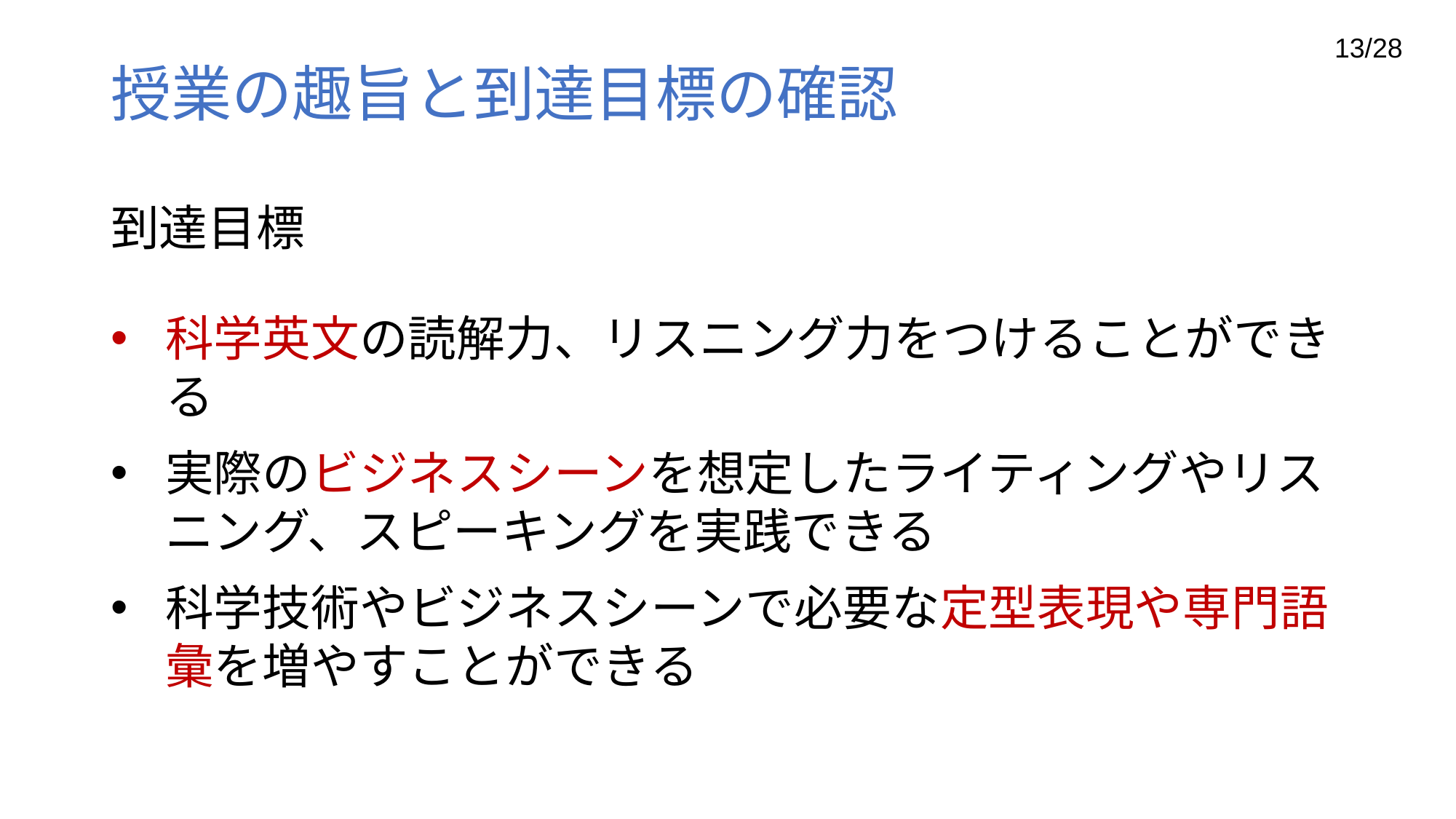

13/28
# 授業の趣旨と到達目標の確認
到達目標

科学英文の読解力、リスニング力をつけることができる
実際のビジネスシーンを想定したライティングやリスニング、スピーキングを実践できる
科学技術やビジネスシーンで必要な定型表現や専門語彙を増やすことができる